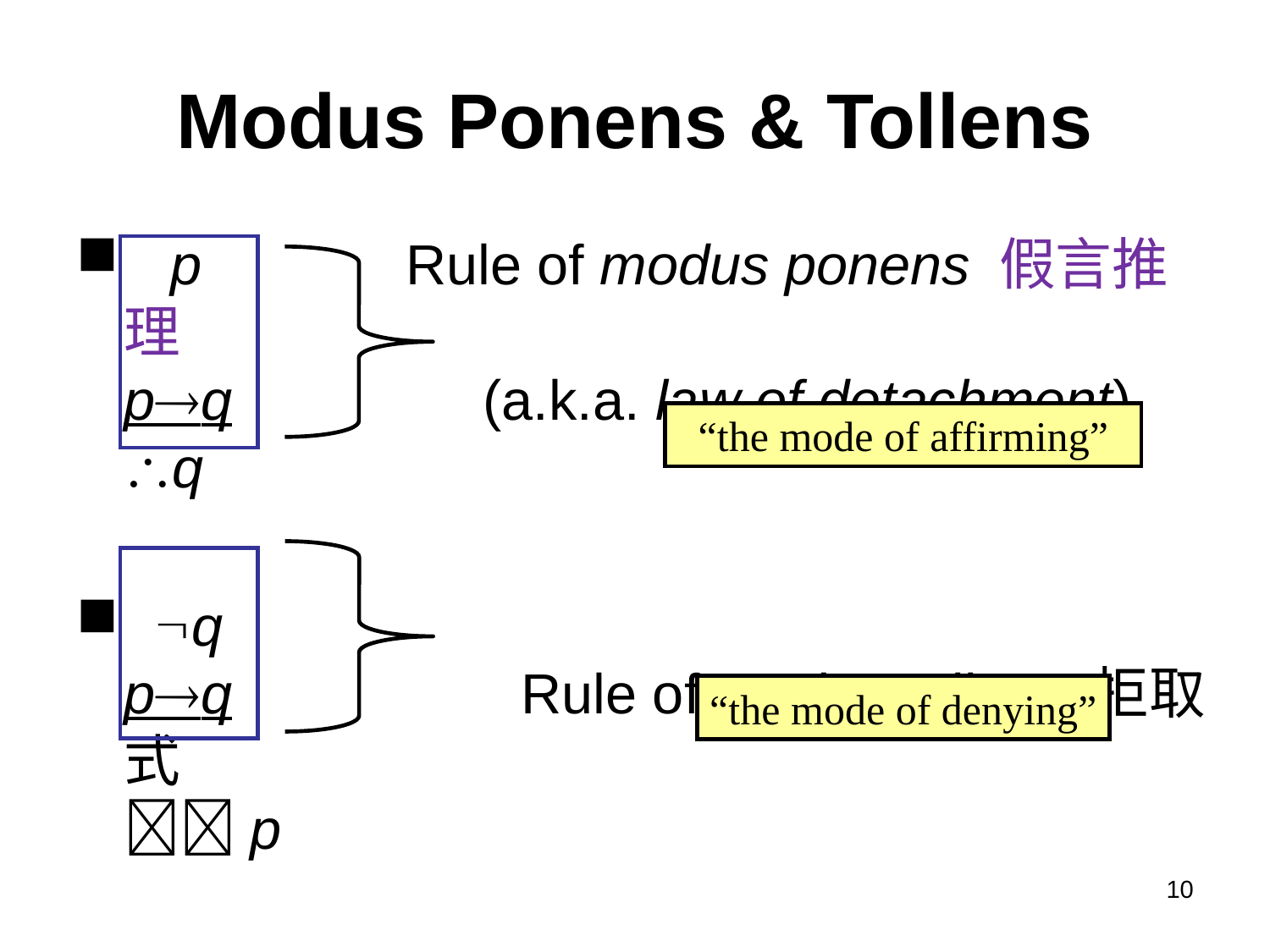

# Modus Ponens & Tollens
   p             Rule of modus ponens 假言推理
p→q                (a.k.a. law of detachment)
∴q

  ¬q
p→q	 Rule of modus tollens 拒取式
∴¬p

“the mode of affirming”

“the mode of denying”
10